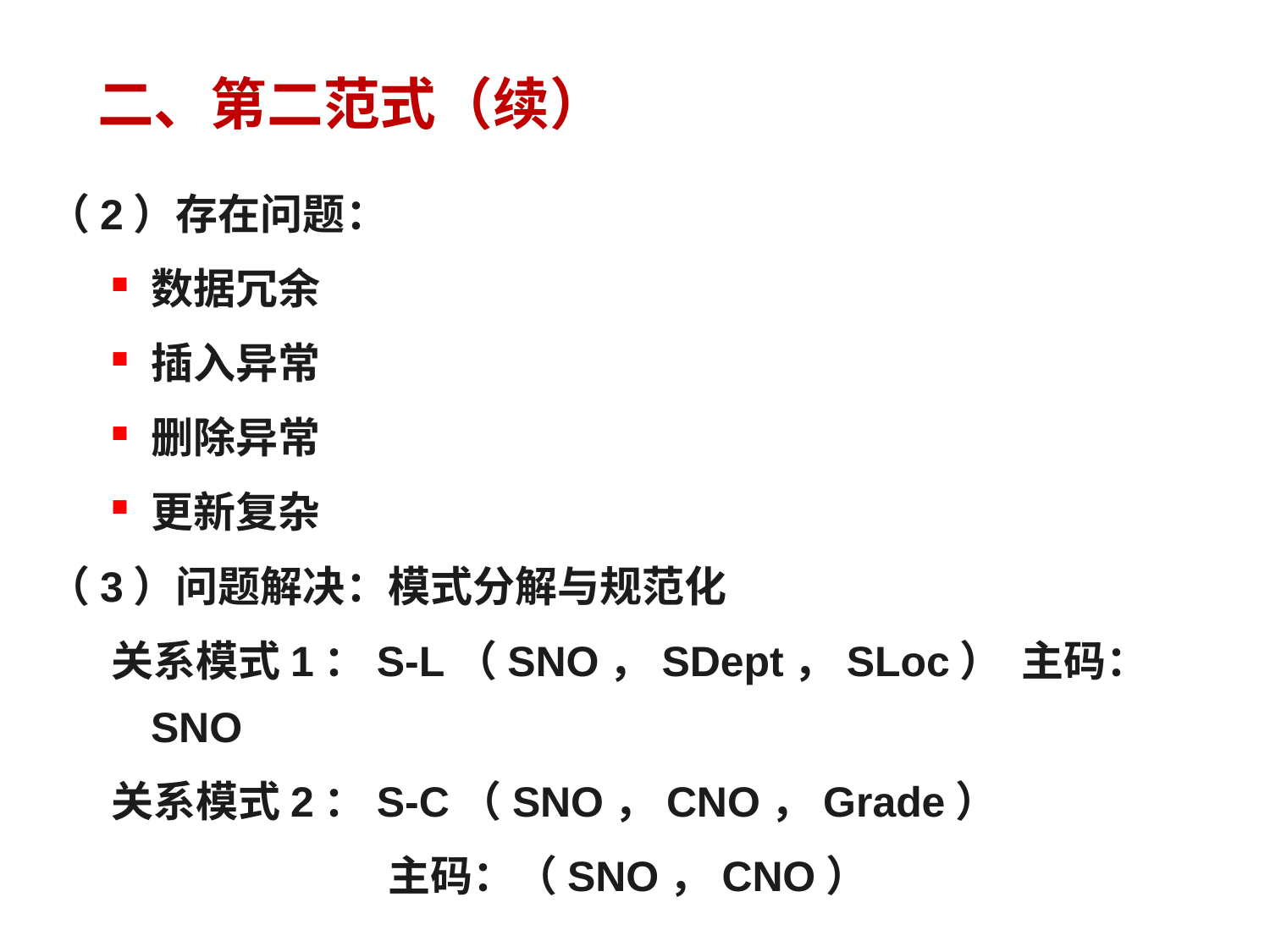

# 二、第二范式（续）
（2）存在问题：
数据冗余
插入异常
删除异常
更新复杂
（3）问题解决：模式分解与规范化
关系模式1：S-L（SNO，SDept，SLoc）  主码：SNO
关系模式2：S-C（SNO，CNO，Grade）
                            主码：（SNO，CNO）